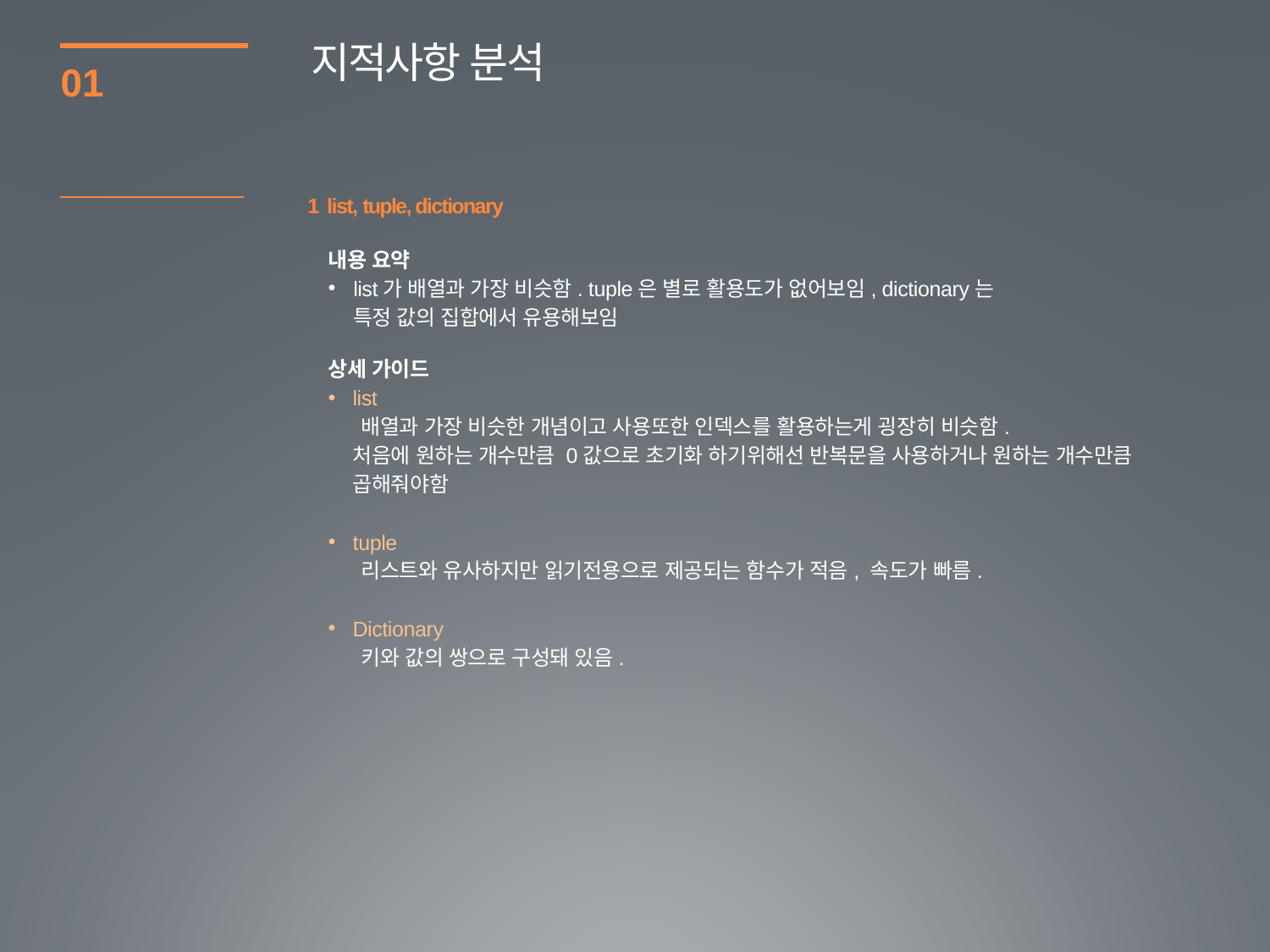

지적사항 분석
01
1  list, tuple, dictionary
내용 요약
list가 배열과 가장 비슷함. tuple은 별로 활용도가 없어보임, dictionary는 특정 값의 집합에서 유용해보임
상세 가이드
list
     배열과 가장 비슷한 개념이고 사용또한 인덱스를 활용하는게 굉장히 비슷함.
	처음에 원하는 개수만큼 0값으로 초기화 하기위해선 반복문을 사용하거나 원하는 개수만큼 곱해줘야함

tuple
     리스트와 유사하지만 읽기전용으로 제공되는 함수가 적음, 속도가 빠름.

Dictionary
     키와 값의 쌍으로 구성돼 있음.